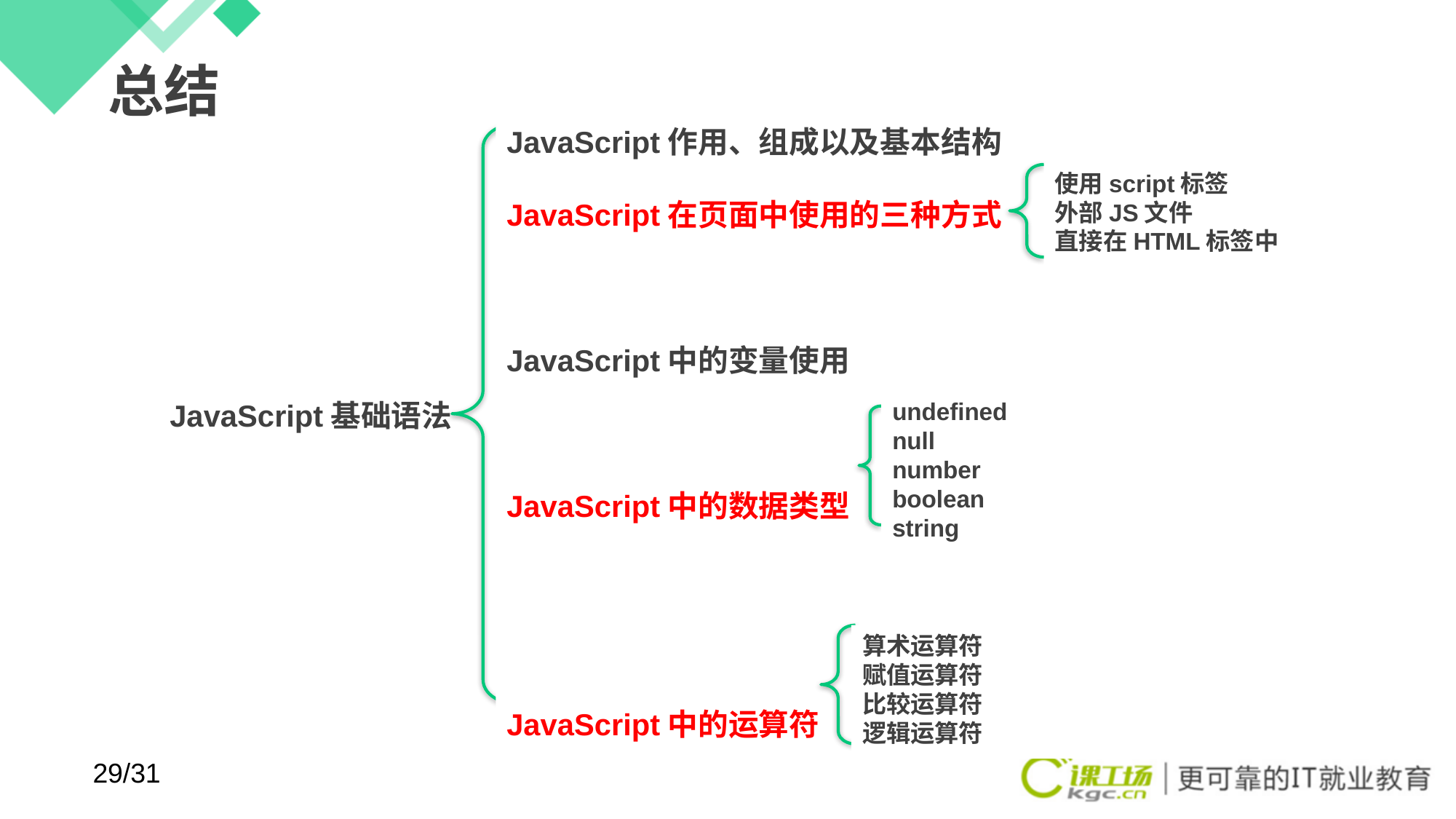

# 总结

JavaScript作用、组成以及基本结构

JavaScript在页面中使用的三种方式

JavaScript中的变量使用

JavaScript中的数据类型

JavaScript中的运算符

JavaScript基础语法
使用script标签
外部JS文件
直接在HTML标签中

undefined
null
number
boolean
string

算术运算符
赋值运算符
比较运算符
逻辑运算符